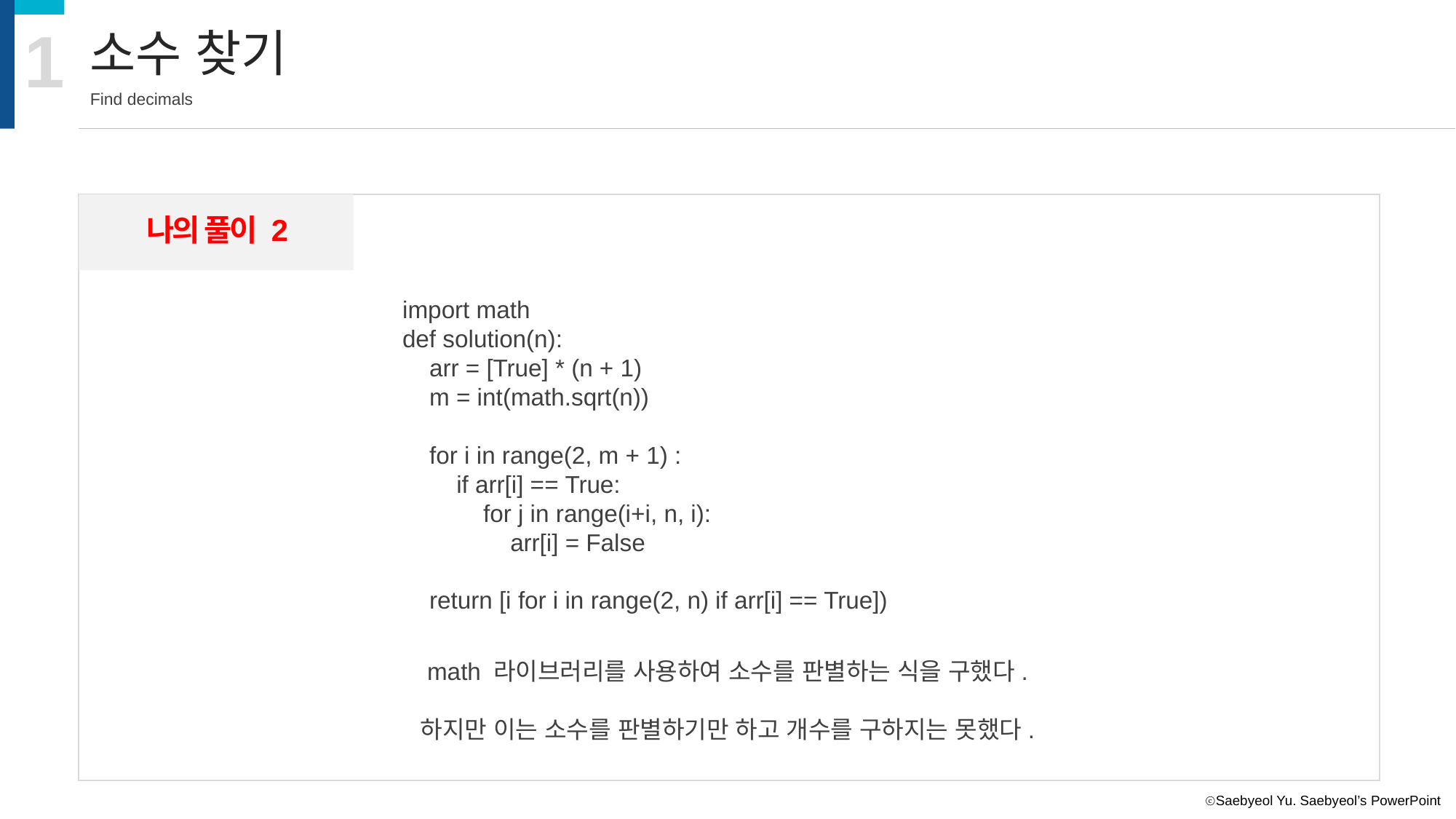

1
소수 찾기
Find decimals

나의 풀이 2
import math
def solution(n):
    arr = [True] * (n + 1)
    m = int(math.sqrt(n))

    for i in range(2, m + 1) :
        if arr[i] == True:
            for j in range(i+i, n, i):
                arr[i] = False

    return [i for i in range(2, n) if arr[i] == True])
math 라이브러리를 사용하여 소수를 판별하는 식을 구했다.

하지만 이는 소수를 판별하기만 하고 개수를 구하지는 못했다.